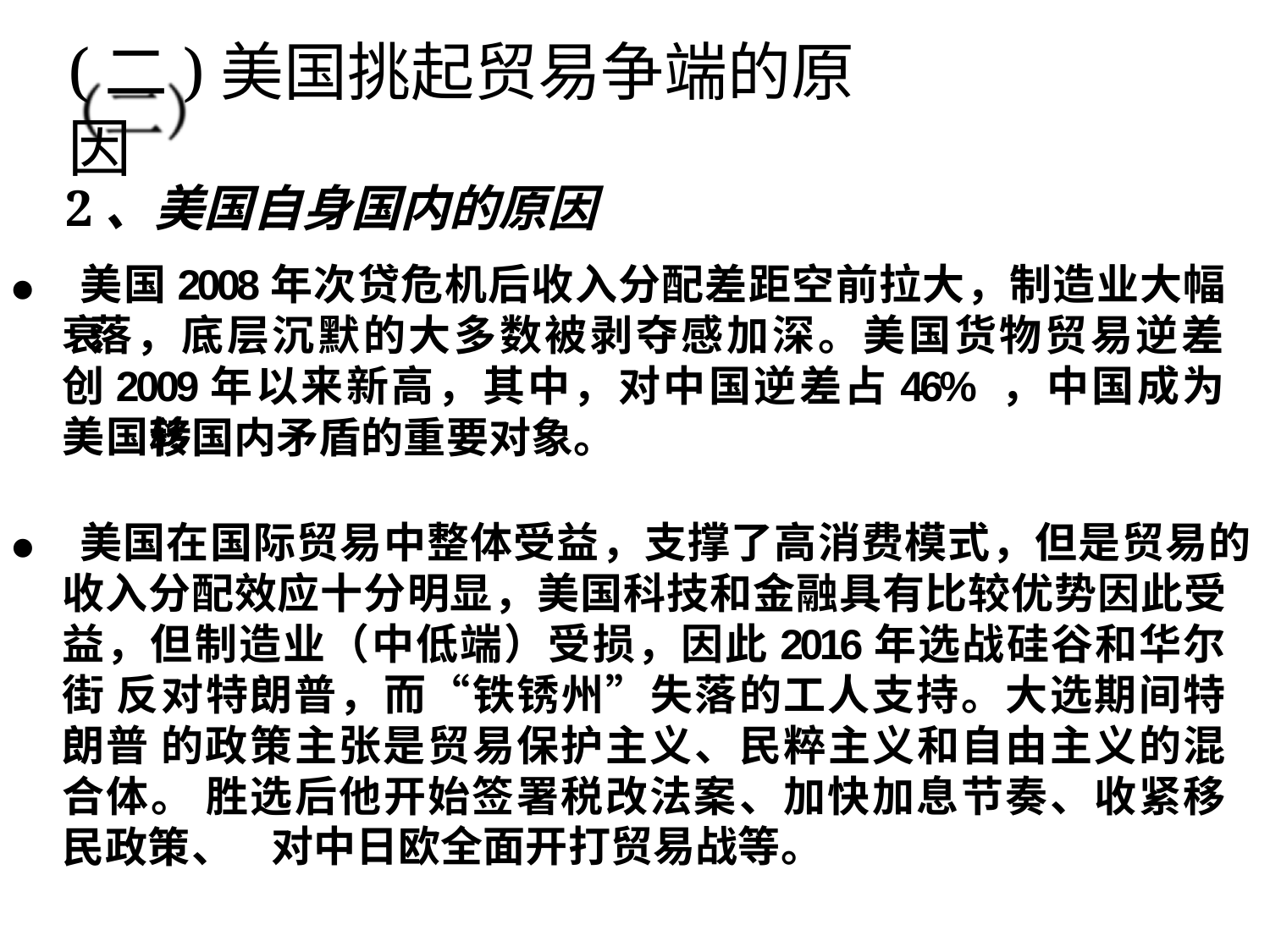

# (二)美国挑起贸易争端的原因
2、美国自身国内的原因
⚫ 美国2008年次贷危机后收入分配差距空前拉大，制造业大幅衰 落，底层沉默的大多数被剥夺感加深。美国货物贸易逆差创2009年以来新高，其中，对中国逆差占46% ，中国成为美国转
移国内矛盾的重要对象。
⚫ 美国在国际贸易中整体受益，支撑了高消费模式，但是贸易的 收入分配效应十分明显，美国科技和金融具有比较优势因此受 益，但制造业（中低端）受损，因此2016年选战硅谷和华尔街 反对特朗普，而“铁锈州”失落的工人支持。大选期间特朗普 的政策主张是贸易保护主义、民粹主义和自由主义的混合体。 胜选后他开始签署税改法案、加快加息节奏、收紧移民政策、
对中日欧全面开打贸易战等。